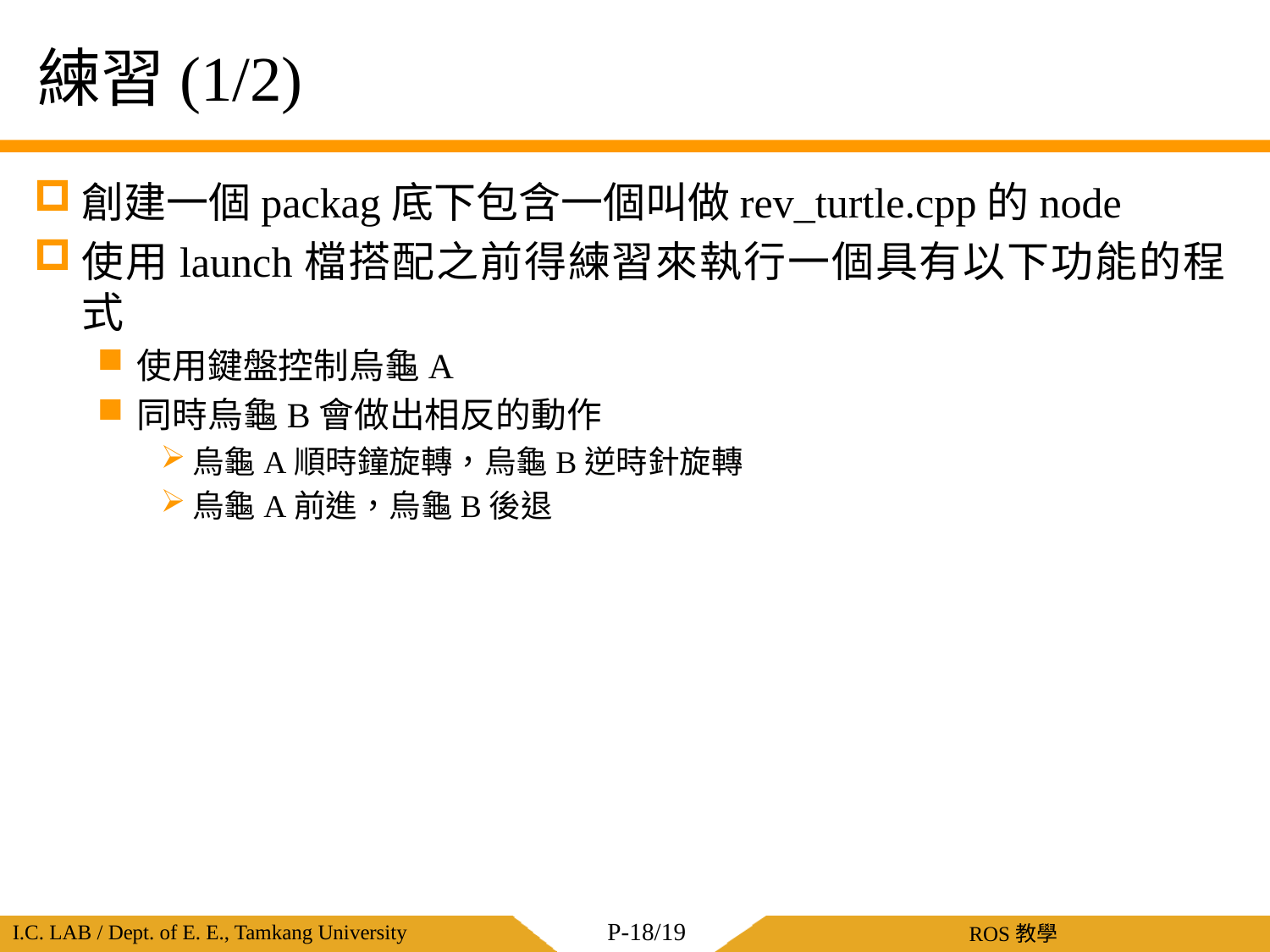

# 練習(1/2)
創建一個packag底下包含一個叫做rev_turtle.cpp的node
使用launch檔搭配之前得練習來執行一個具有以下功能的程式
使用鍵盤控制烏龜A
同時烏龜B會做出相反的動作
烏龜A順時鐘旋轉，烏龜B逆時針旋轉
烏龜A前進，烏龜B後退